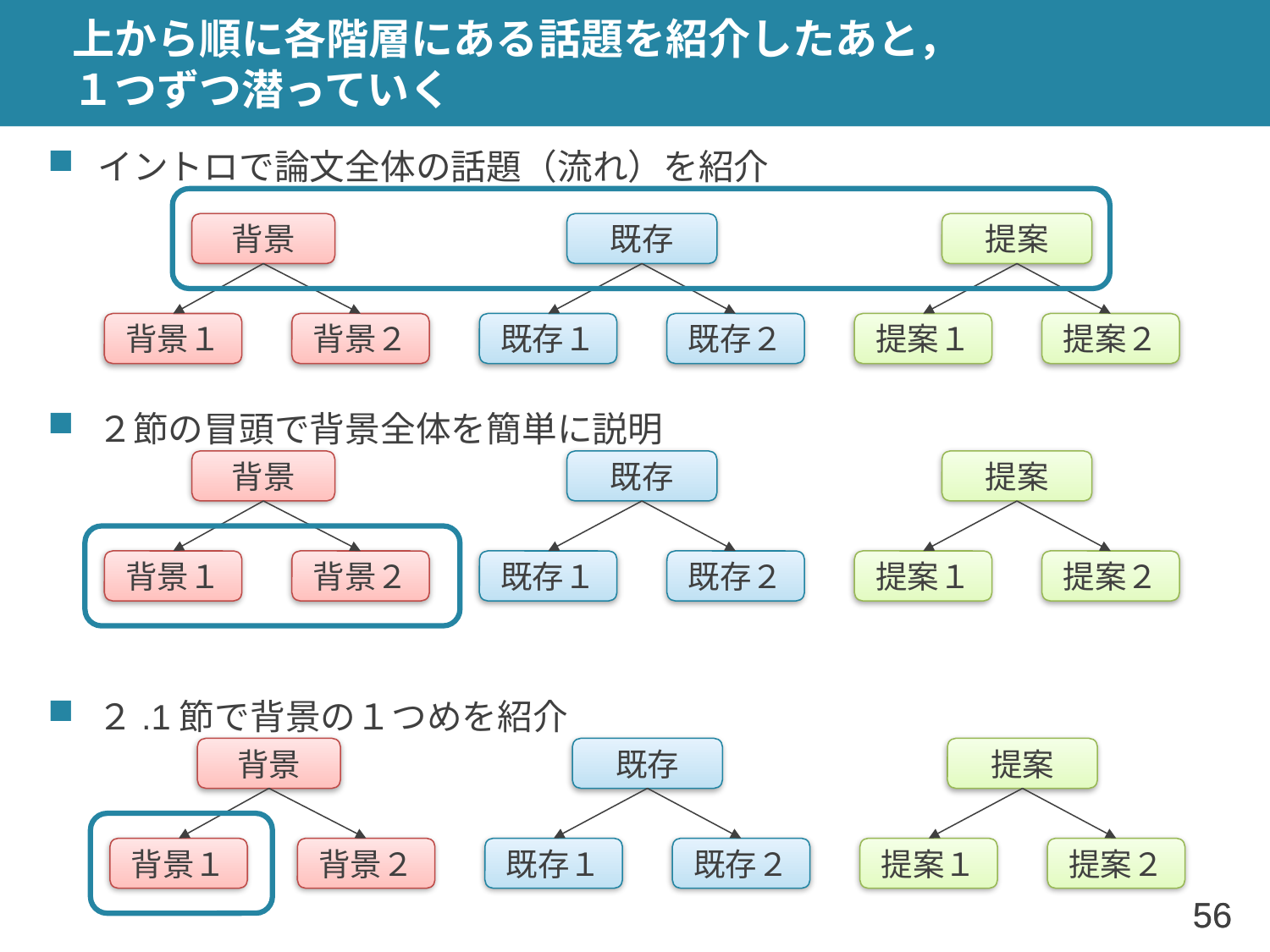

# 上から順に各階層にある話題を紹介したあと， １つずつ潜っていく
イントロで論文全体の話題（流れ）を紹介

背景
既存
提案
背景１
背景２
既存１
既存２
提案１
提案２
２節の冒頭で背景全体を簡単に説明
背景
既存
提案

背景１
背景２
既存１
既存２
提案１
提案２
２.1節で背景の１つめを紹介
背景
既存
提案

背景１
背景２
既存１
既存２
提案１
提案２